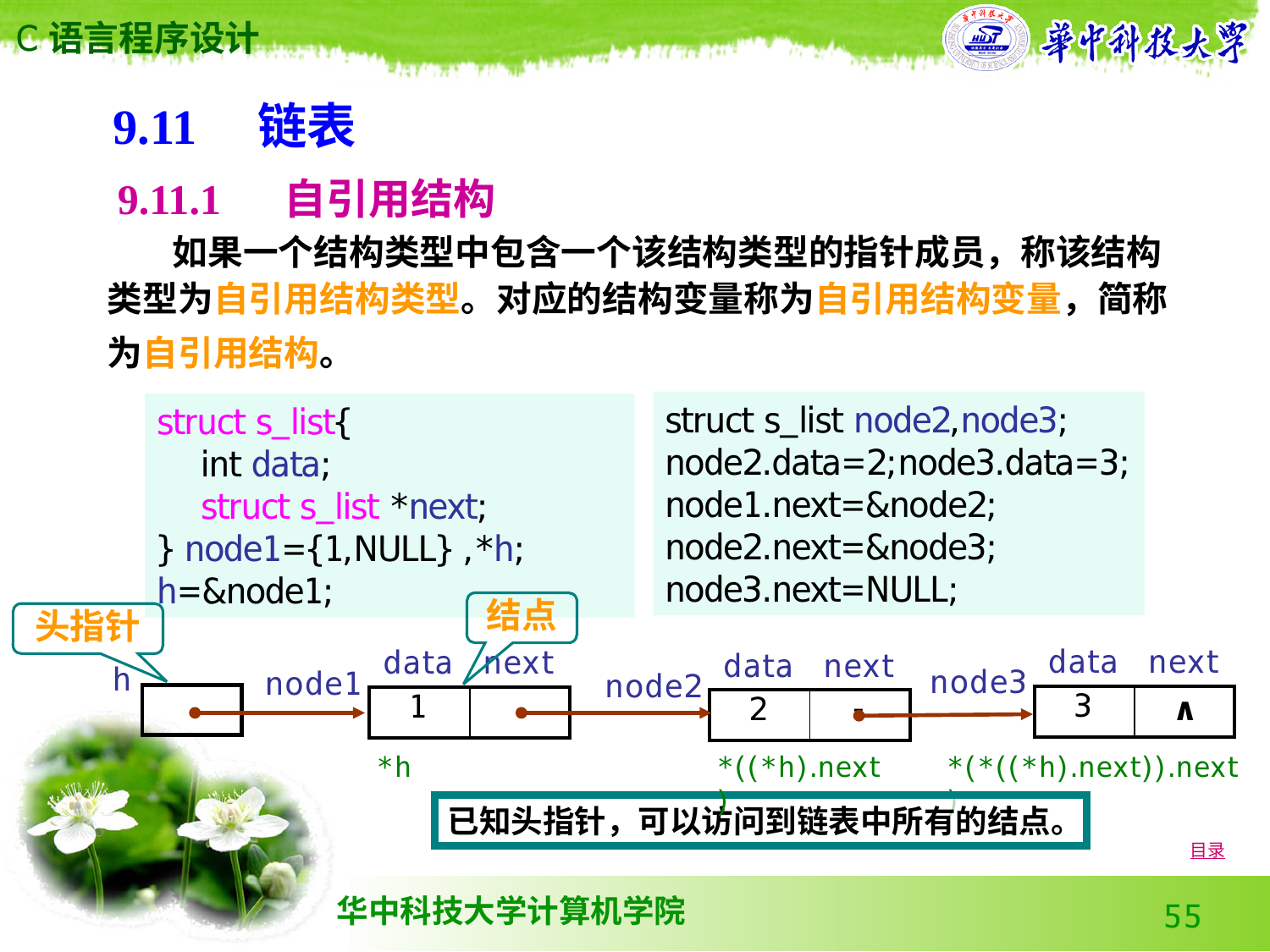

9.11　链表
9.11.1 　自引用结构
       如果一个结构类型中包含一个该结构类型的指针成员，称该结构类型为自引用结构类型。对应的结构变量称为自引用结构变量，简称为自引用结构。
struct s_list node2,node3;
node2.data=2;node3.data=3;
node1.next=&node2;
node2.next=&node3;
node3.next=NULL;
struct s_list{
    int data;
    struct s_list *next;
} node1={1,NULL} ,*h;
h=&node1;
结点
头指针
| data | next |
| --- | --- |
| data | next |
| --- | --- |
| data | next |
| --- | --- |
     h

node3
node1
node2
∧

| 3 | - |
| --- | --- |
| 1 | ∧ |
| --- | --- |
| 2 | - |
| --- | --- |

*h
*((*h).next)
*(*((*h).next)).next)
已知头指针，可以访问到链表中所有的结点。
目录
55